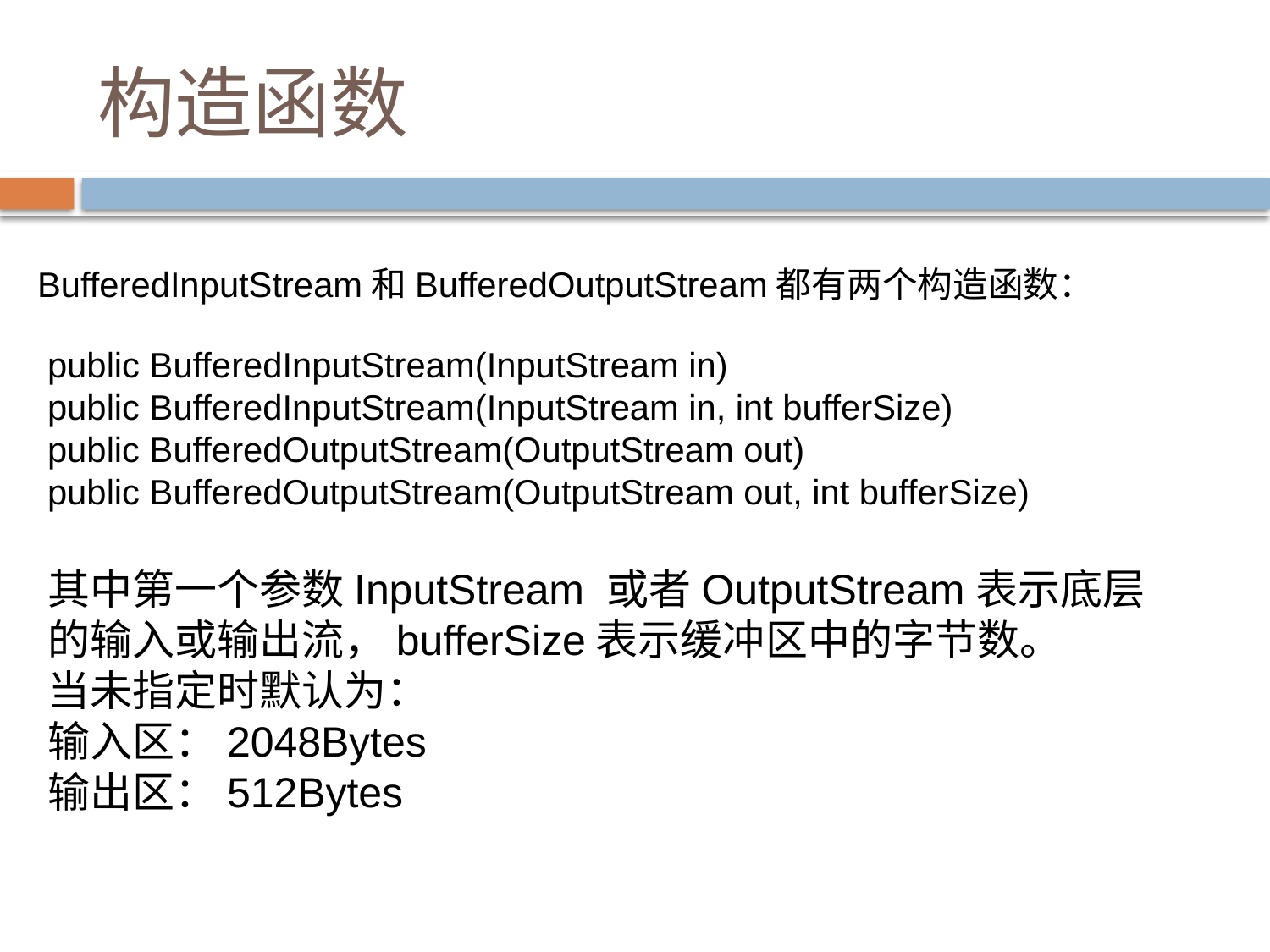

# 构造函数
BufferedInputStream和BufferedOutputStream都有两个构造函数：
public BufferedInputStream(InputStream in)
public BufferedInputStream(InputStream in, int bufferSize)
public BufferedOutputStream(OutputStream out)
public BufferedOutputStream(OutputStream out, int bufferSize)
其中第一个参数InputStream 或者OutputStream表示底层的输入或输出流，bufferSize表示缓冲区中的字节数。
当未指定时默认为：
输入区：2048Bytes
输出区：512Bytes